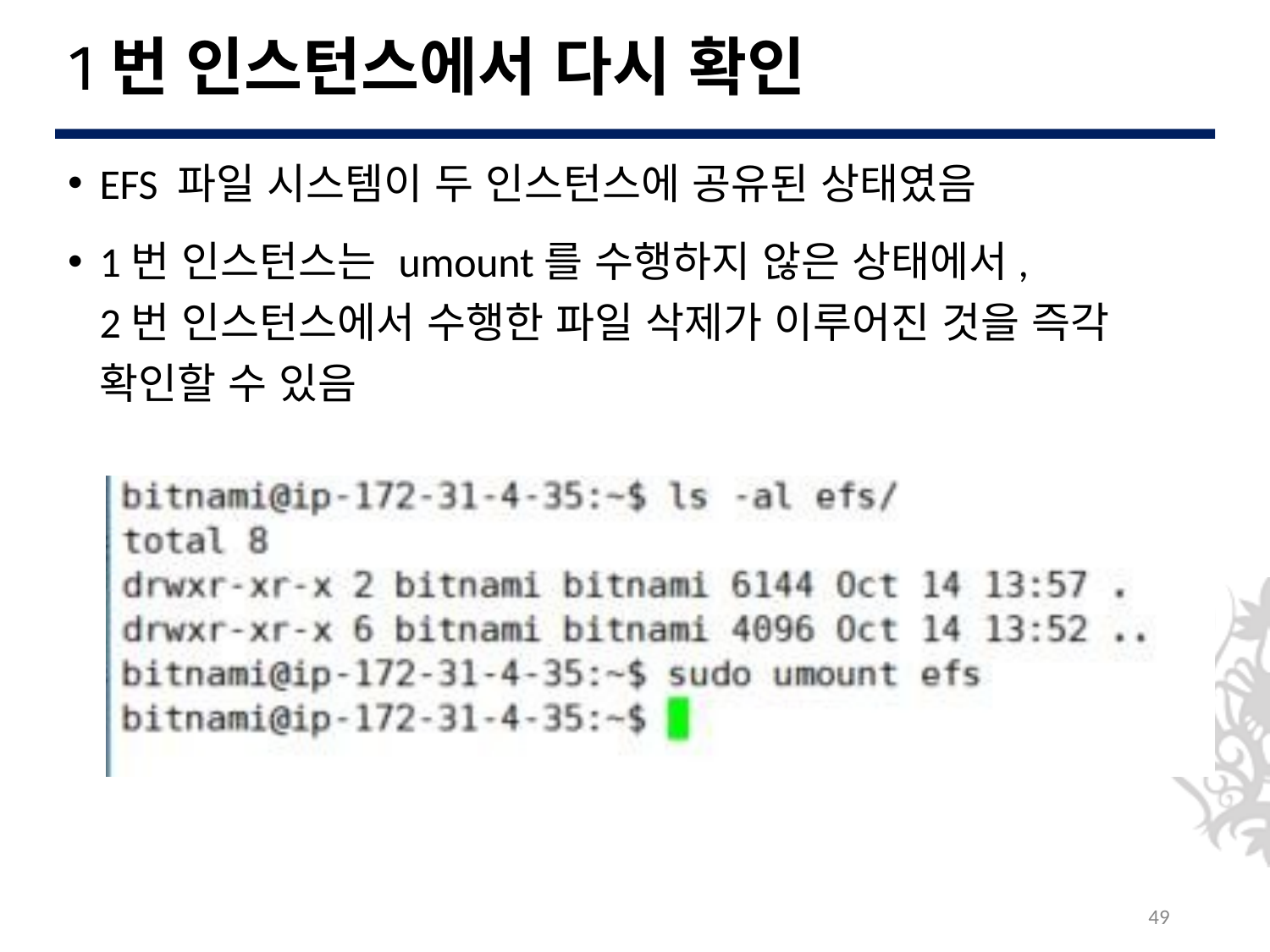

# 1번 인스턴스에서 다시 확인
EFS 파일 시스템이 두 인스턴스에 공유된 상태였음
1번 인스턴스는 umount를 수행하지 않은 상태에서,
2번 인스턴스에서 수행한 파일 삭제가 이루어진 것을 즉각  확인할 수 있음

49